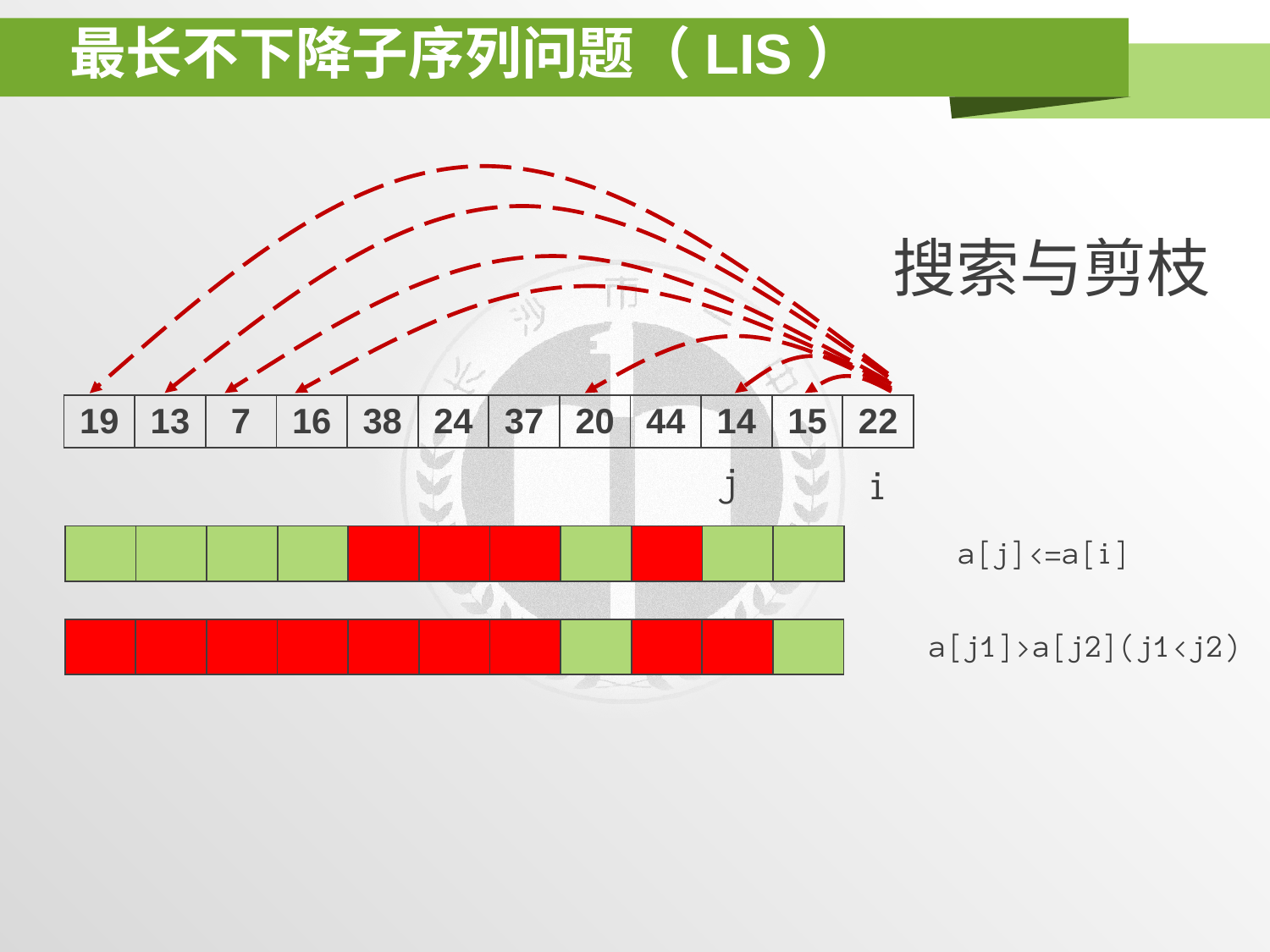

# 最长不下降子序列问题（LIS）

搜索与剪枝

| 19 | 13 | 7 | 16 | 38 | 24 | 37 | 20 | 44 | 14 | 15 | 22 |
| --- | --- | --- | --- | --- | --- | --- | --- | --- | --- | --- | --- |
j
i
a[j]<=a[i]
|  |  |  |  |  |  |  |  |  |  |  |
| --- | --- | --- | --- | --- | --- | --- | --- | --- | --- | --- |
a[j1]>a[j2](j1<j2)
|  |  |  |  |  |  |  |  |  |  |  |
| --- | --- | --- | --- | --- | --- | --- | --- | --- | --- | --- |